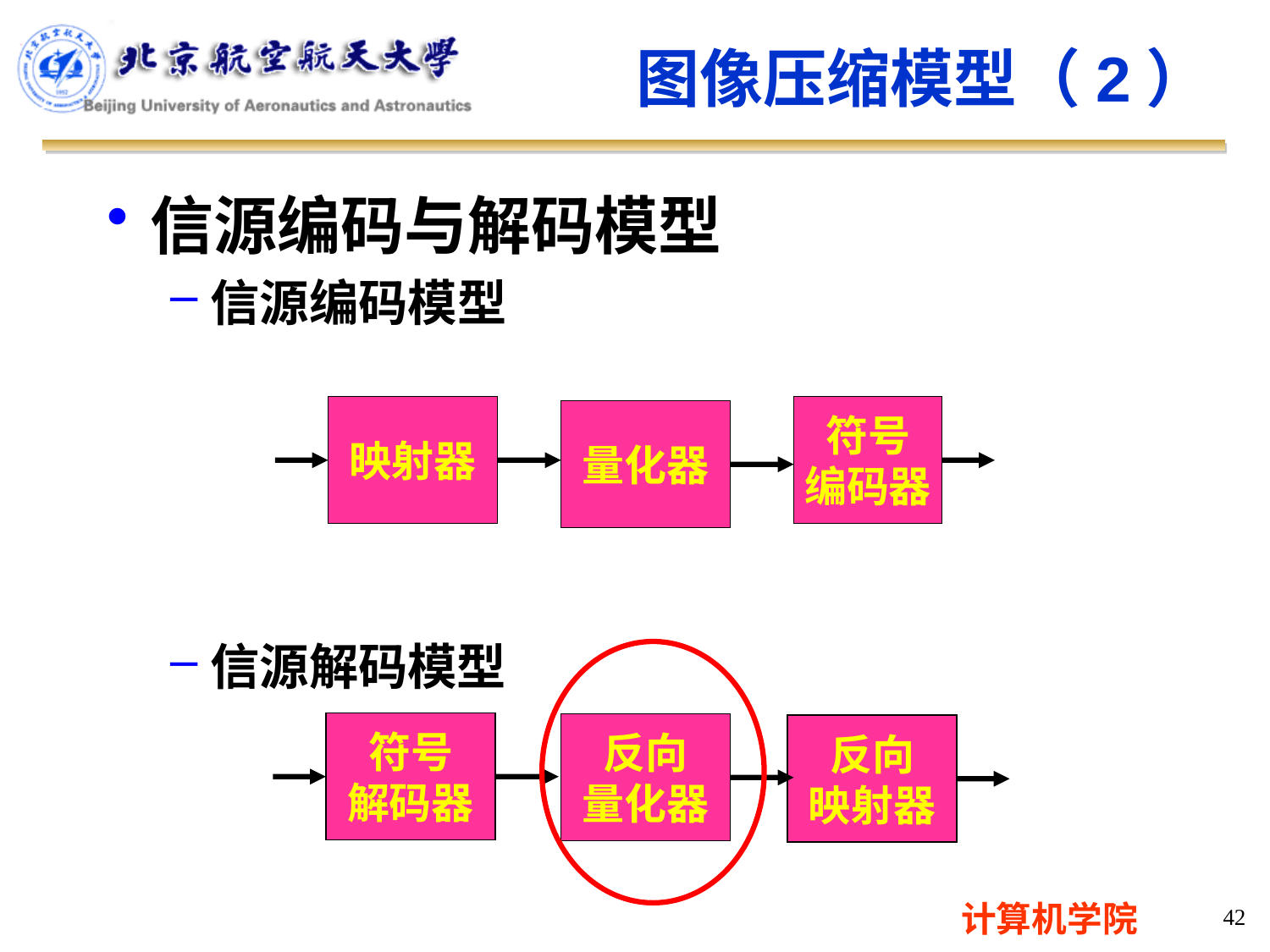

图像压缩模型（2）
信源编码与解码模型
信源编码模型

信源解码模型
映射器
符号
编码器
量化器

符号
解码器
反向
量化器
反向
映射器

42